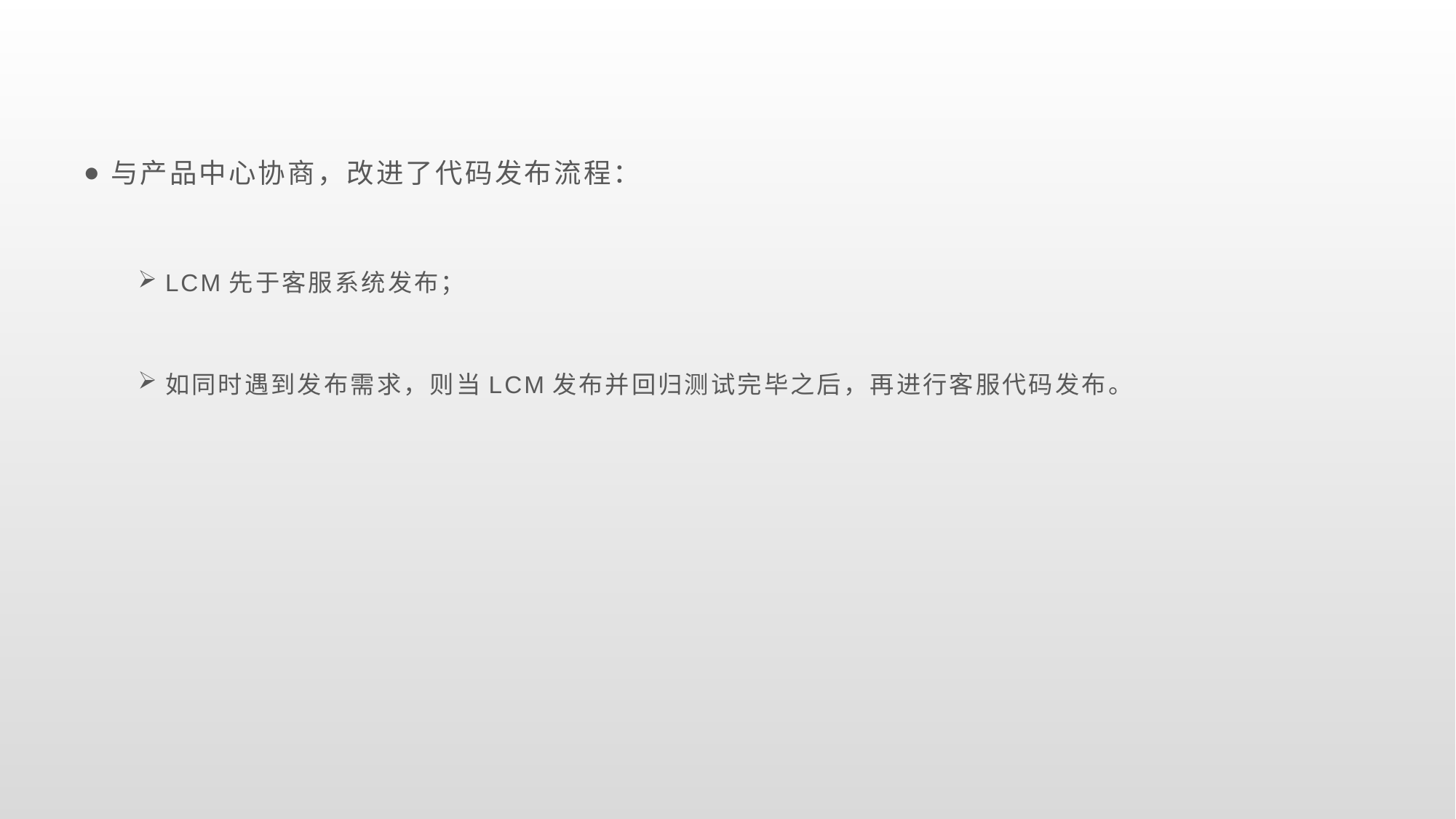

与产品中心协商，改进了代码发布流程：

LCM先于客服系统发布；

如同时遇到发布需求，则当LCM发布并回归测试完毕之后，再进行客服代码发布。